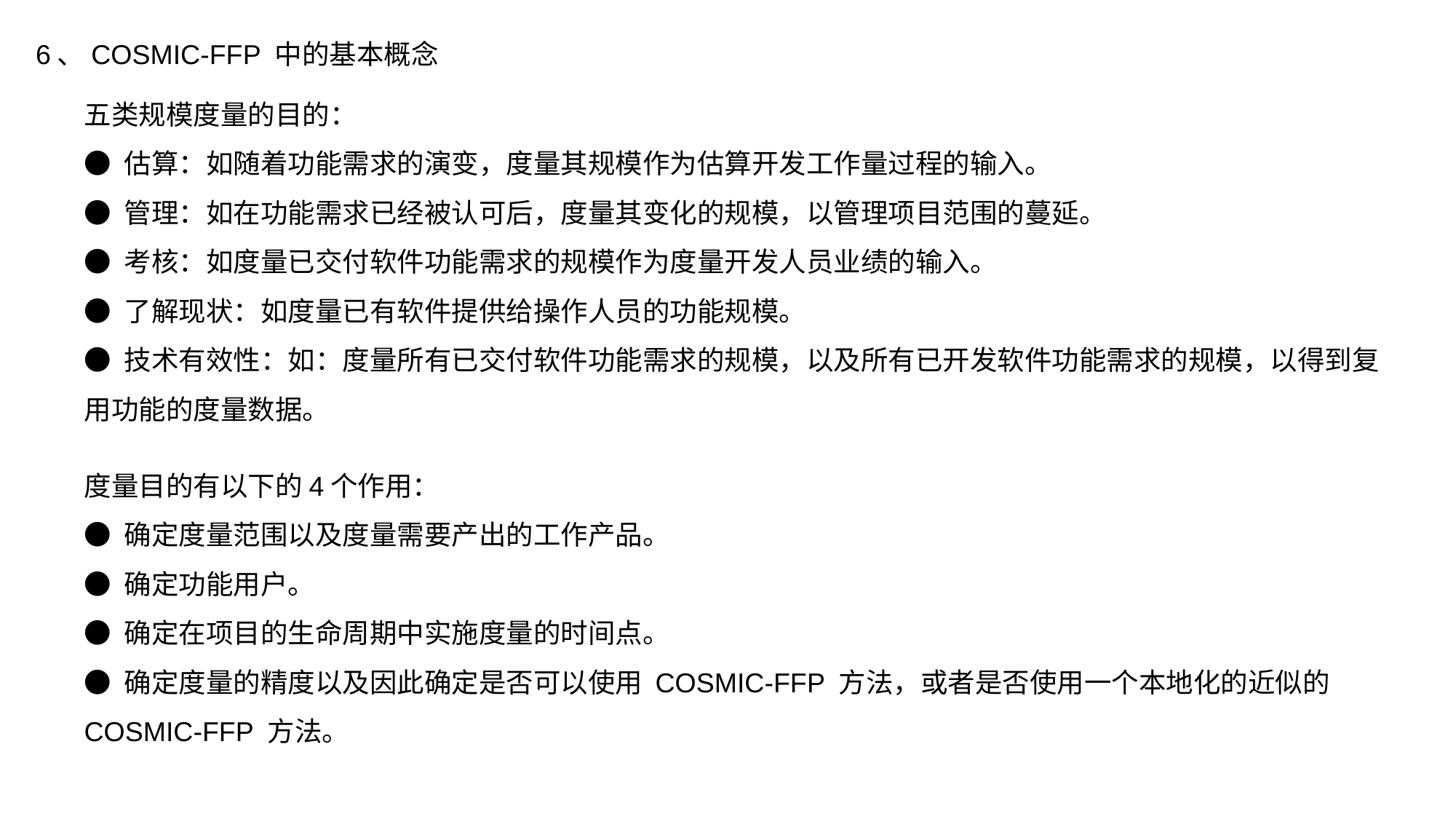

6、COSMIC-FFP 中的基本概念
五类规模度量的目的：
● 估算：如随着功能需求的演变，度量其规模作为估算开发工作量过程的输入。
● 管理：如在功能需求已经被认可后，度量其变化的规模，以管理项目范围的蔓延。
● 考核：如度量已交付软件功能需求的规模作为度量开发人员业绩的输入。
● 了解现状：如度量已有软件提供给操作人员的功能规模。
● 技术有效性：如：度量所有已交付软件功能需求的规模，以及所有已开发软件功能需求的规模，以得到复用功能的度量数据。
度量目的有以下的4个作用：
● 确定度量范围以及度量需要产出的工作产品。
● 确定功能用户。
● 确定在项目的生命周期中实施度量的时间点。
● 确定度量的精度以及因此确定是否可以使用 COSMIC-FFP 方法，或者是否使用一个本地化的近似的COSMIC-FFP 方法。